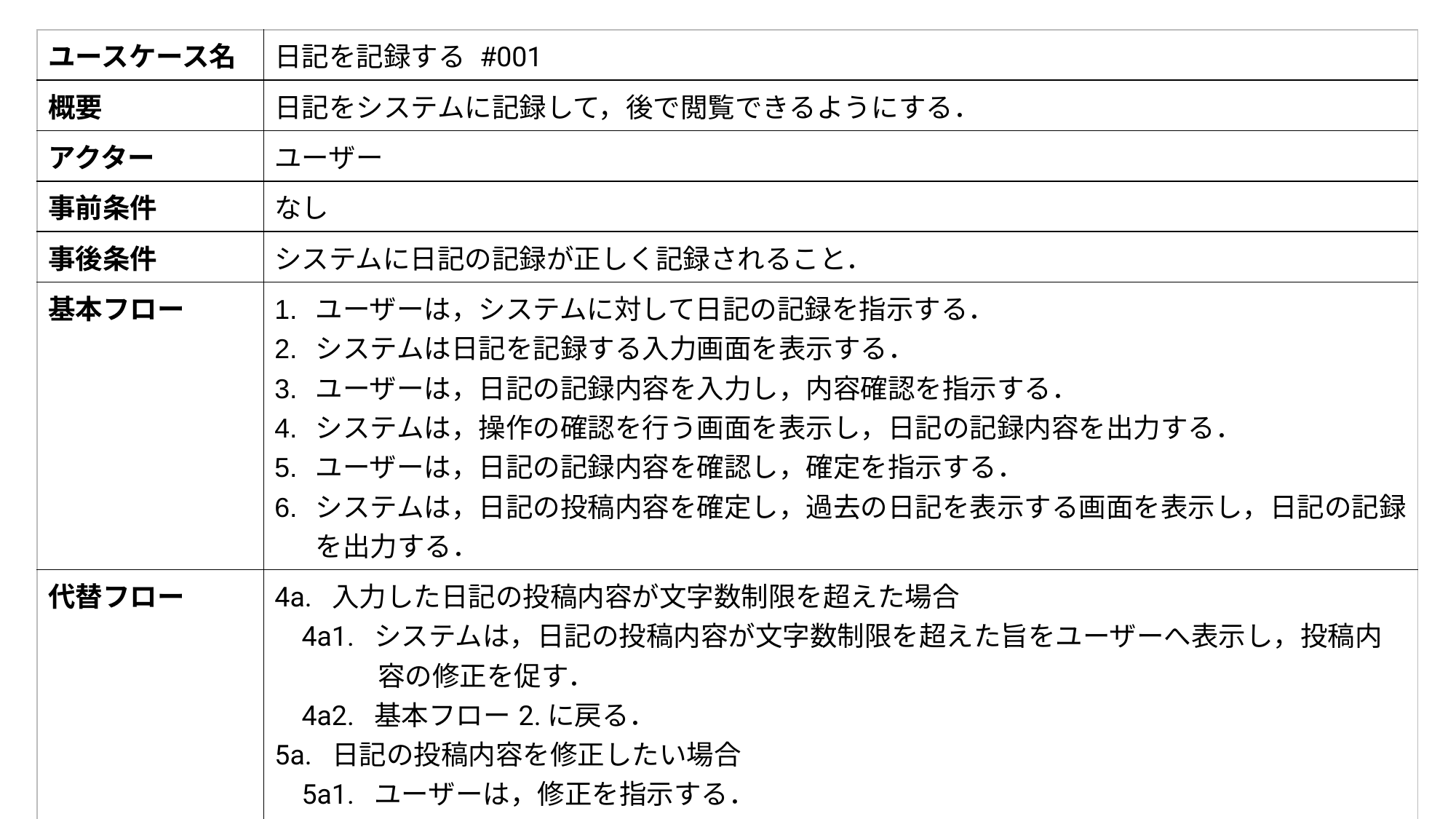

| ユースケース名 | 日記を記録する #001 |
| --- | --- |
| 概要 | 日記をシステムに記録して，後で閲覧できるようにする． |
| アクター | ユーザー |
| 事前条件 | なし |
| 事後条件 | システムに日記の記録が正しく記録されること． |
| 基本フロー | ユーザーは，システムに対して日記の記録を指示する． システムは日記を記録する入力画面を表示する． ユーザーは，日記の記録内容を入力し，内容確認を指示する． システムは，操作の確認を行う画面を表示し，日記の記録内容を出力する． ユーザーは，日記の記録内容を確認し，確定を指示する． システムは，日記の投稿内容を確定し，過去の日記を表示する画面を表示し，日記の記録を出力する． |
| 代替フロー | 4a. 入力した日記の投稿内容が文字数制限を超えた場合 4a1. システムは，日記の投稿内容が文字数制限を超えた旨をユーザーへ表示し，投稿内容の修正を促す． 4a2. 基本フロー2.に戻る． 5a. 日記の投稿内容を修正したい場合 5a1. ユーザーは，修正を指示する． 5a2. システムは，日記を記録する入力画面を表示し，入力済みの日記の記録内容を出力． 5a3. 基本フロー3.にもどる． |